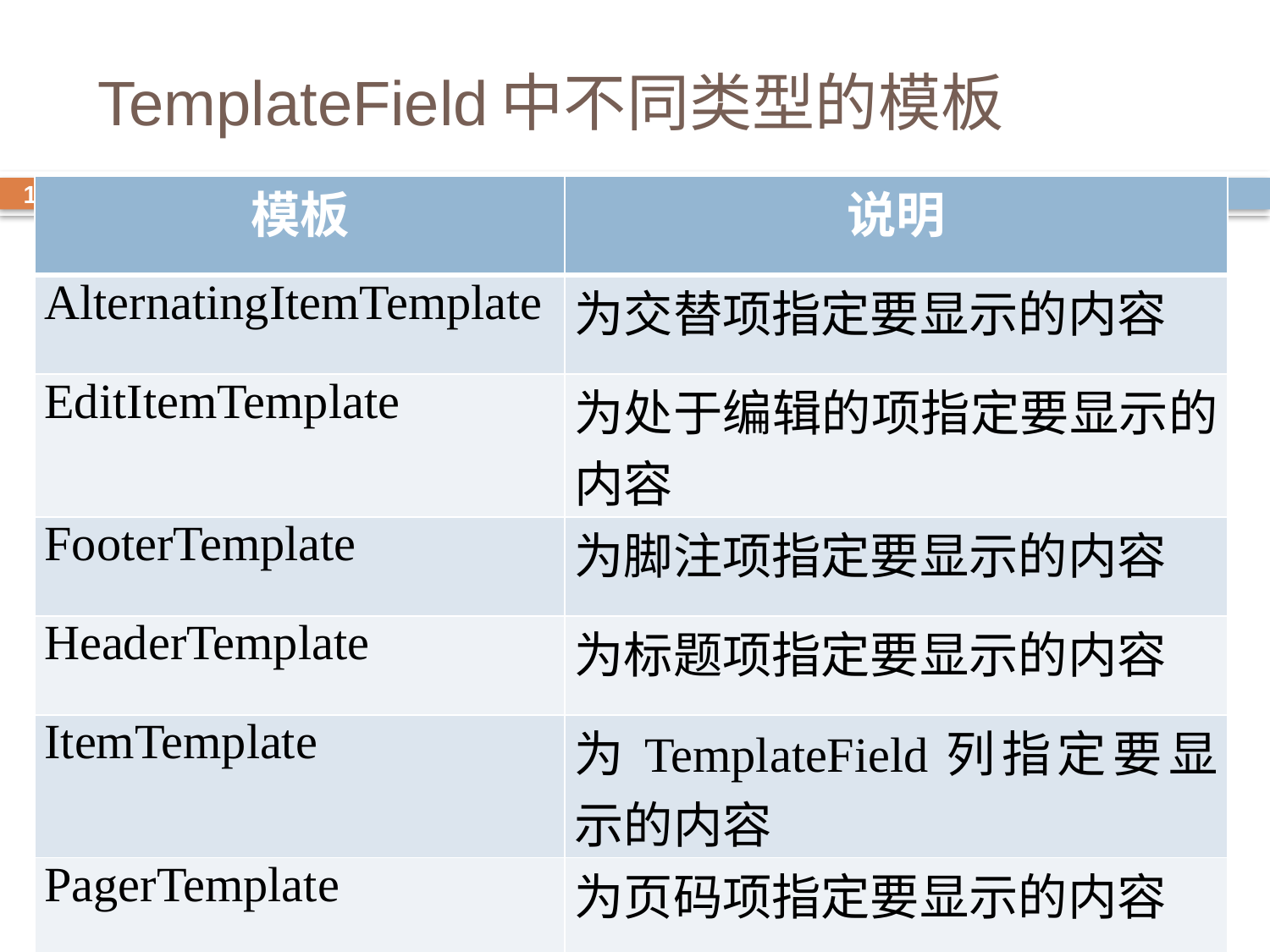

# TemplateField中不同类型的模板
| 模板 | 说明 |
| --- | --- |
| AlternatingItemTemplate | 为交替项指定要显示的内容 |
| EditItemTemplate | 为处于编辑的项指定要显示的内容 |
| FooterTemplate | 为脚注项指定要显示的内容 |
| HeaderTemplate | 为标题项指定要显示的内容 |
| ItemTemplate | 为TemplateField列指定要显示的内容 |
| PagerTemplate | 为页码项指定要显示的内容 |
19